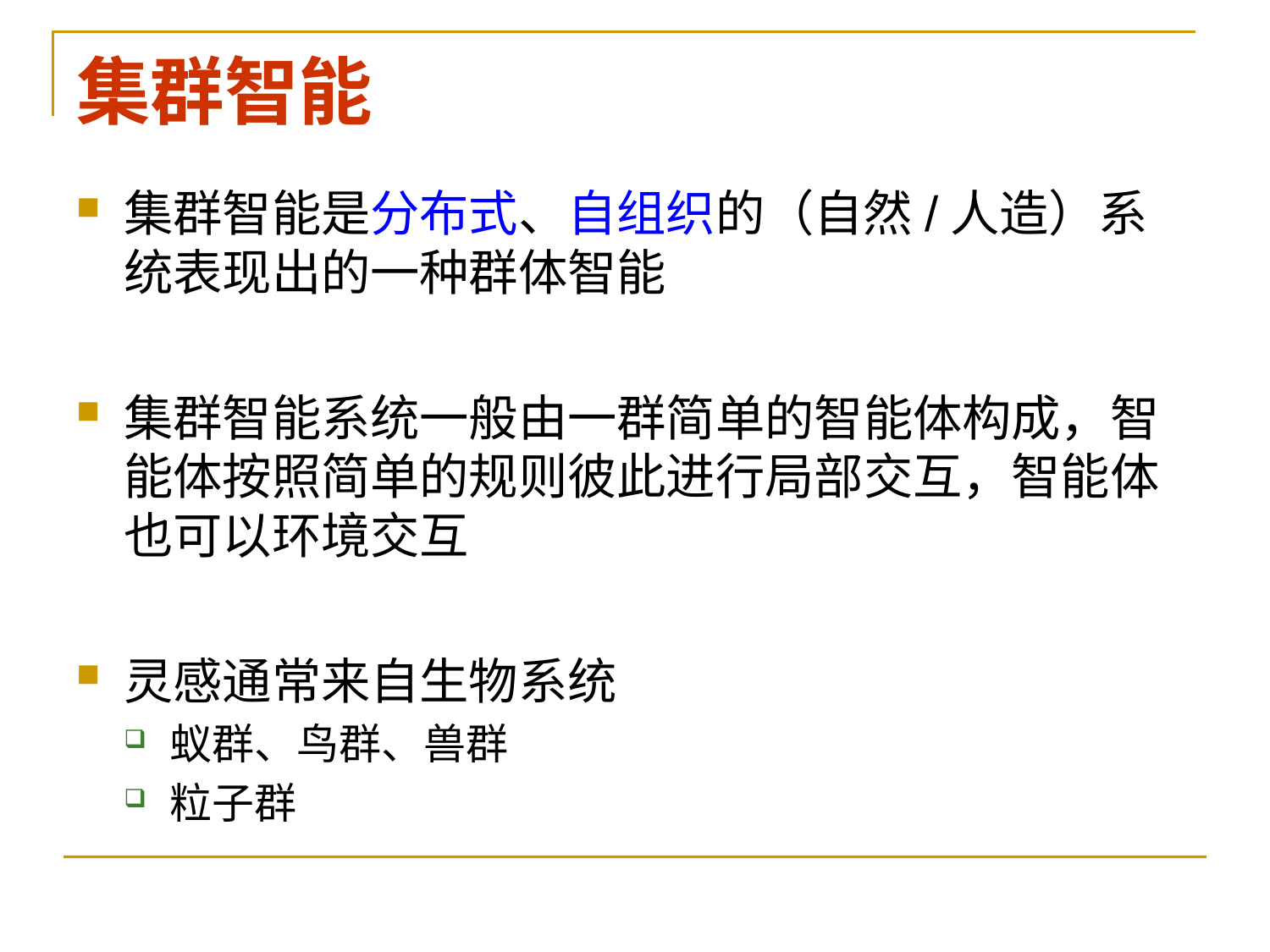

# 集群智能
集群智能是分布式、自组织的（自然/人造）系统表现出的一种群体智能

集群智能系统一般由一群简单的智能体构成，智能体按照简单的规则彼此进行局部交互，智能体也可以环境交互

灵感通常来自生物系统
蚁群、鸟群、兽群
粒子群